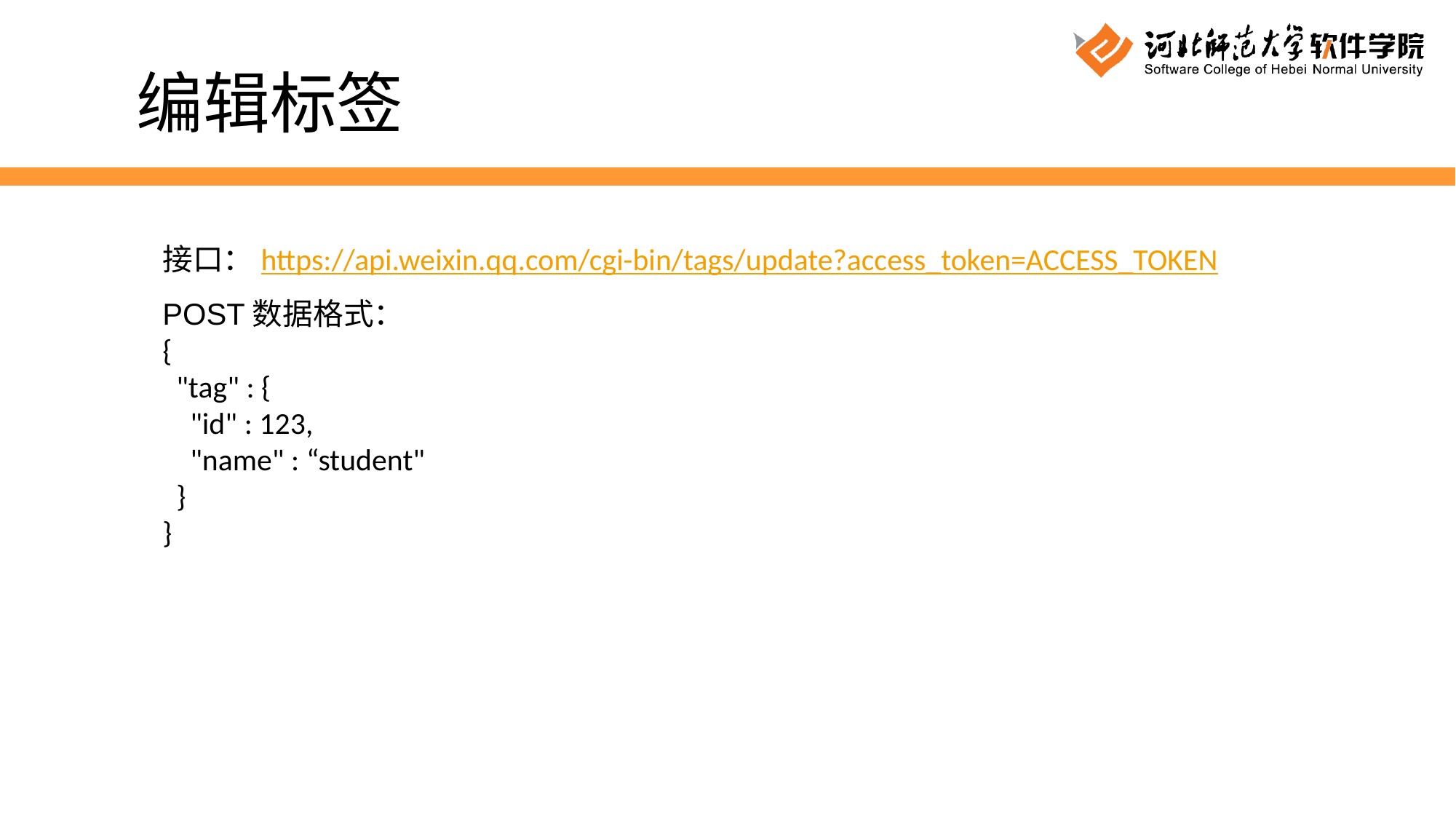

编辑标签
接口：https://api.weixin.qq.com/cgi-bin/tags/update?access_token=ACCESS_TOKEN
POST数据格式：
{
  "tag" : {
    "id" : 123,
    "name" : “student"
  }
}